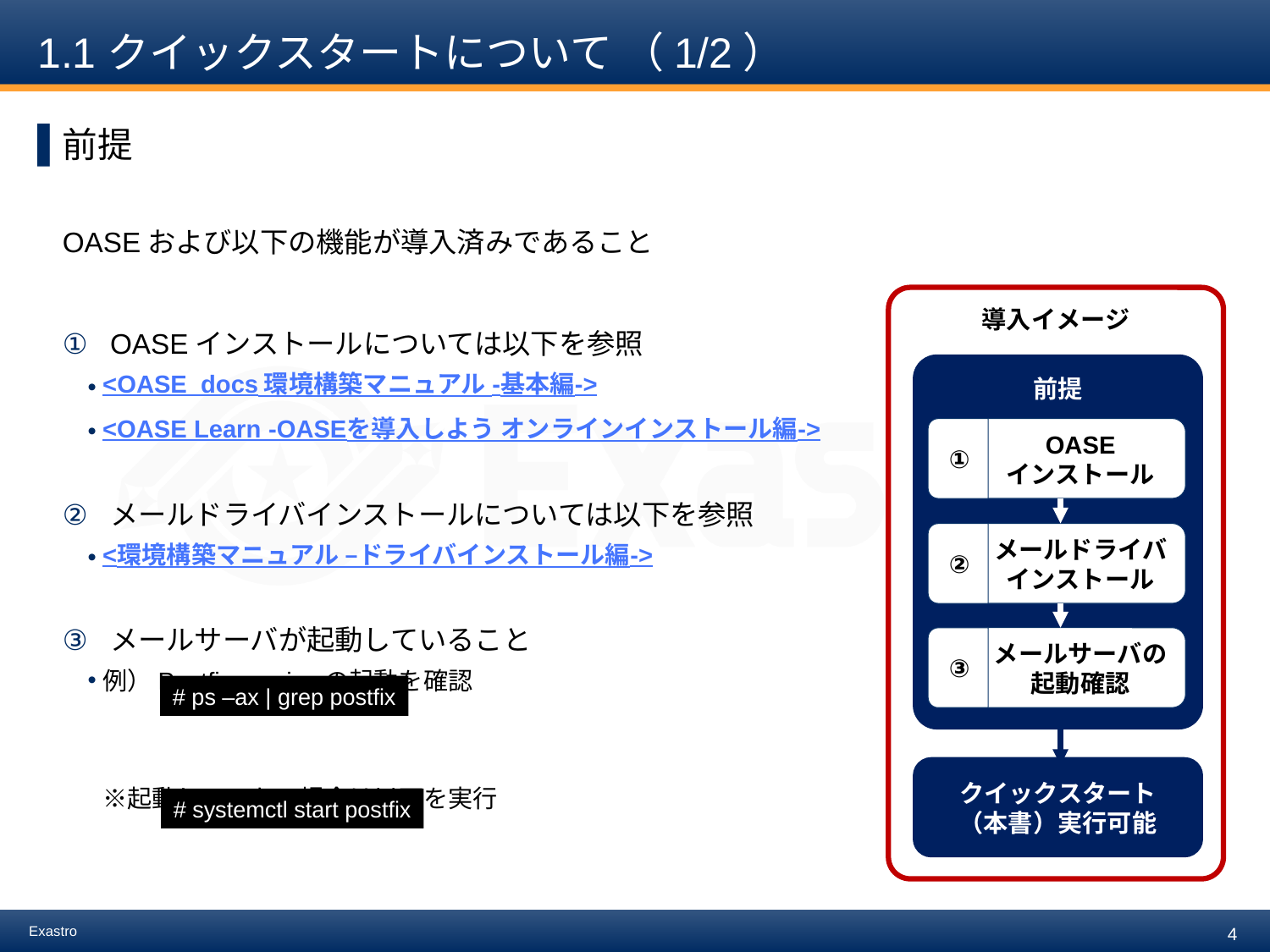

# 1.1クイックスタートについて （1/2）
前提

OASEおよび以下の機能が導入済みであること

OASEインストールについては以下を参照
<OASE_docs 環境構築マニュアル -基本編->
<OASE Learn -OASEを導入しよう オンラインインストール編->

メールドライバインストールについては以下を参照
<環境構築マニュアル –ドライバインストール編->

メールサーバが起動していること
例）Postfix.serviceの起動を確認
※起動していない場合は以下を実行

導入イメージ
前提
OASE
インストール
①
メールドライバ
インストール
②
メールサーバの
起動確認
③
クイックスタート
（本書）実行可能
# ps –ax | grep postfix
# systemctl start postfix